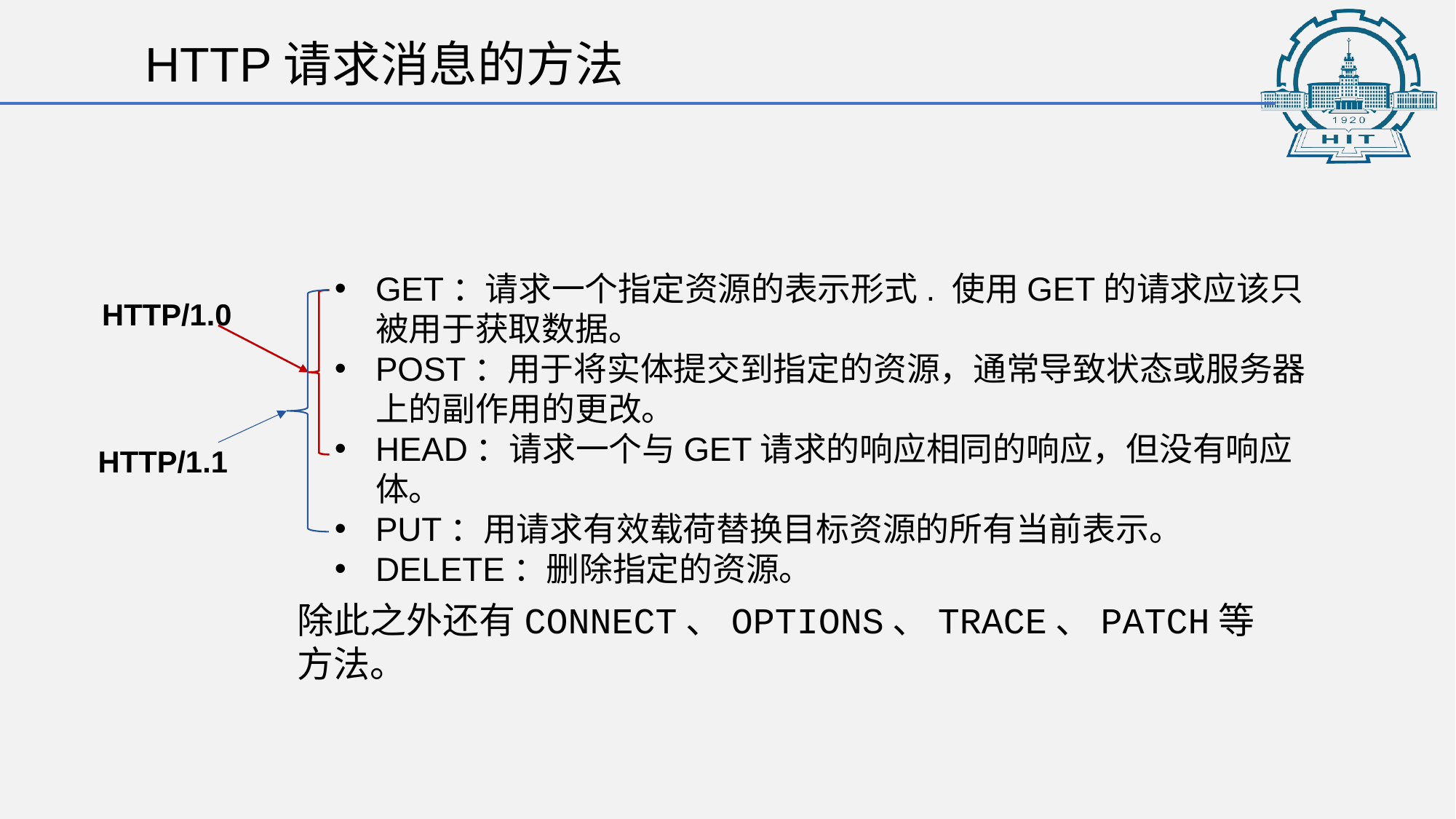

HTTP请求消息的方法
GET：请求一个指定资源的表示形式. 使用GET的请求应该只被用于获取数据。
POST：用于将实体提交到指定的资源，通常导致状态或服务器上的副作用的更改。
HEAD：请求一个与GET请求的响应相同的响应，但没有响应体。
PUT：用请求有效载荷替换目标资源的所有当前表示。
DELETE：删除指定的资源。
HTTP/1.0

HTTP/1.1
除此之外还有CONNECT、OPTIONS、TRACE、PATCH等方法。